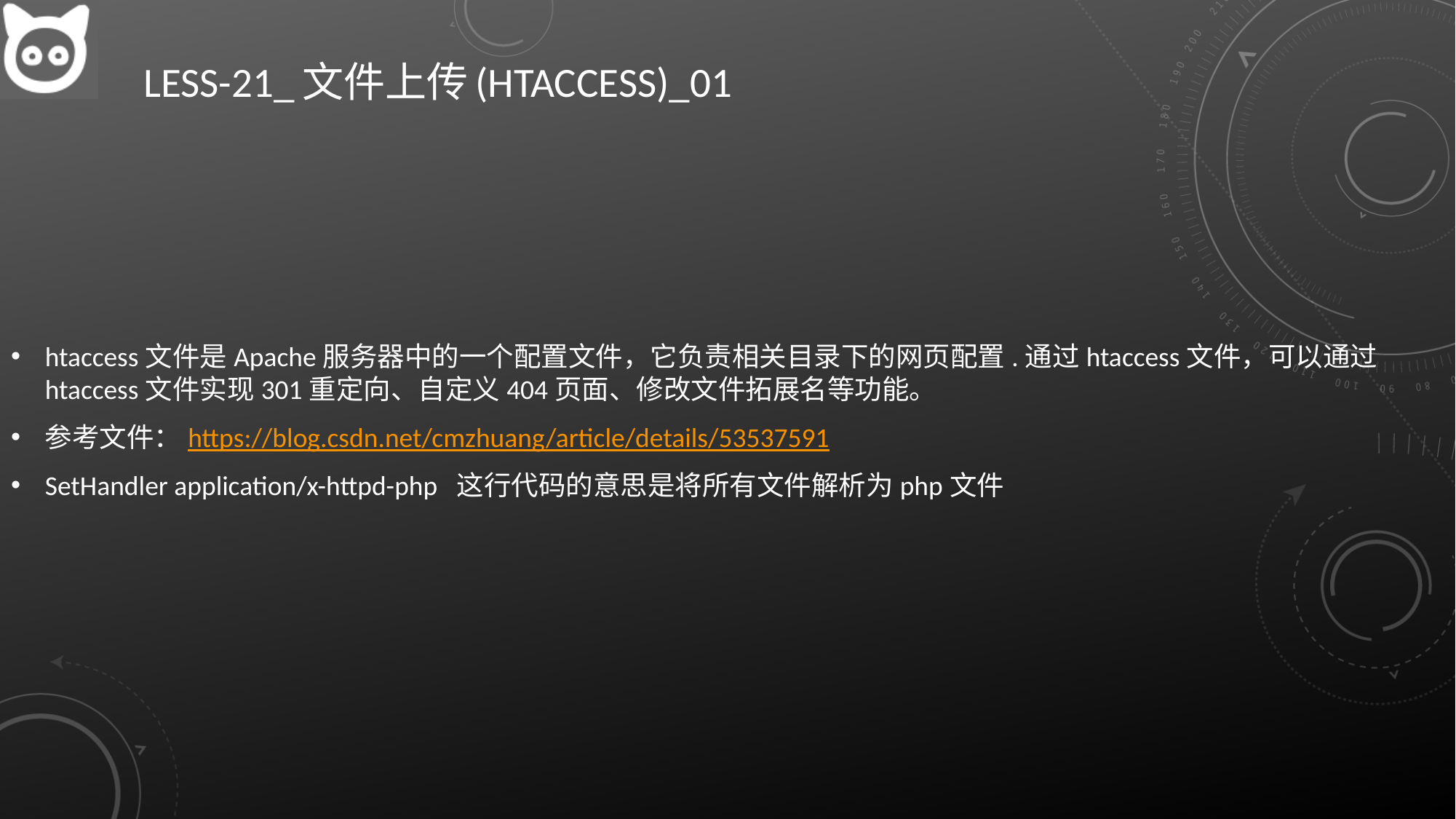

# Less-21_文件上传(htaccess)_01
htaccess文件是Apache服务器中的一个配置文件，它负责相关目录下的网页配置.通过htaccess文件，可以通过htaccess文件实现301重定向、自定义404页面、修改文件拓展名等功能。
参考文件：https://blog.csdn.net/cmzhuang/article/details/53537591
SetHandler application/x-httpd-php  这行代码的意思是将所有文件解析为php文件